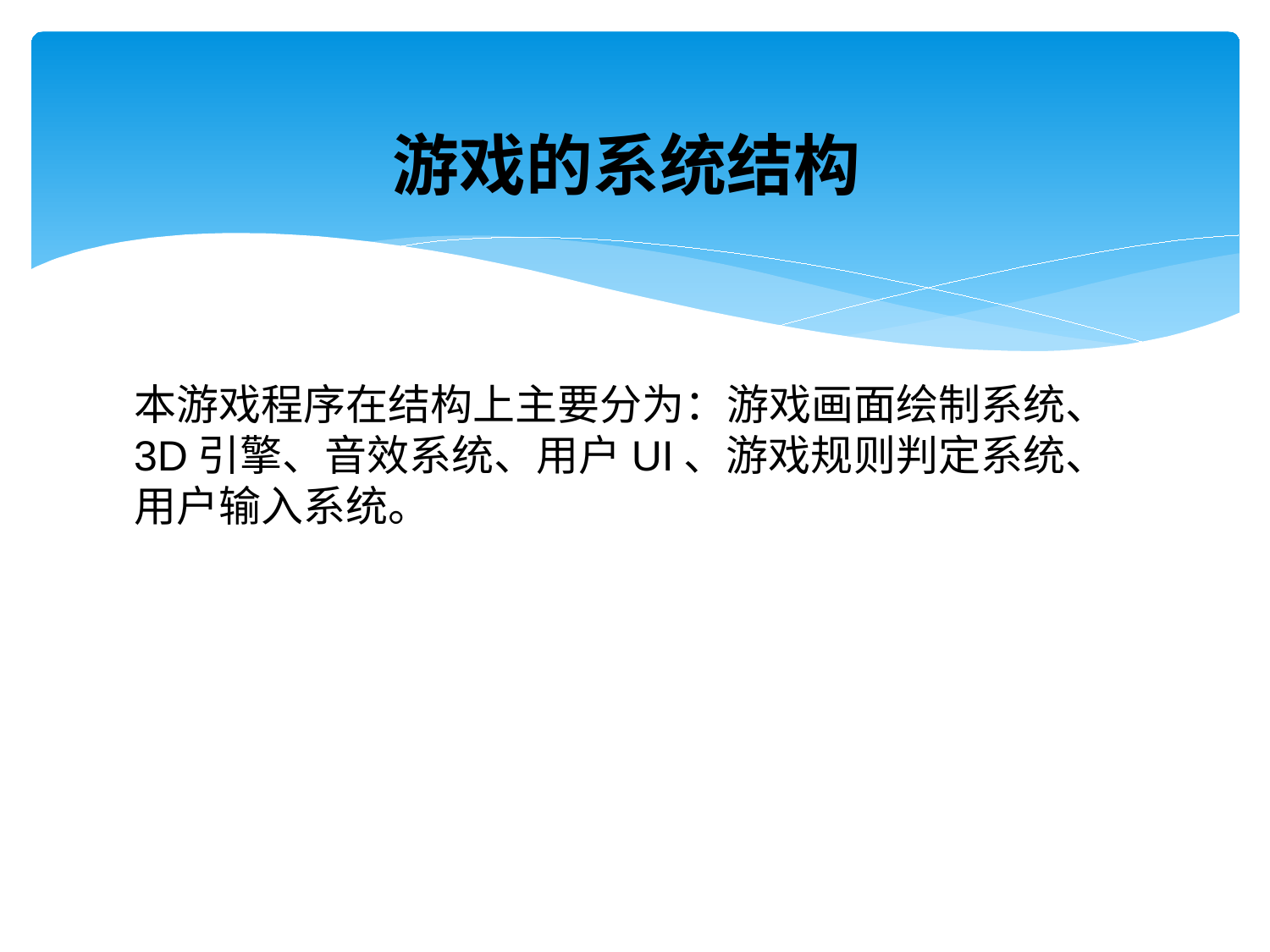

# 游戏的系统结构
本游戏程序在结构上主要分为：游戏画面绘制系统、3D引擎、音效系统、用户UI、游戏规则判定系统、用户输入系统。